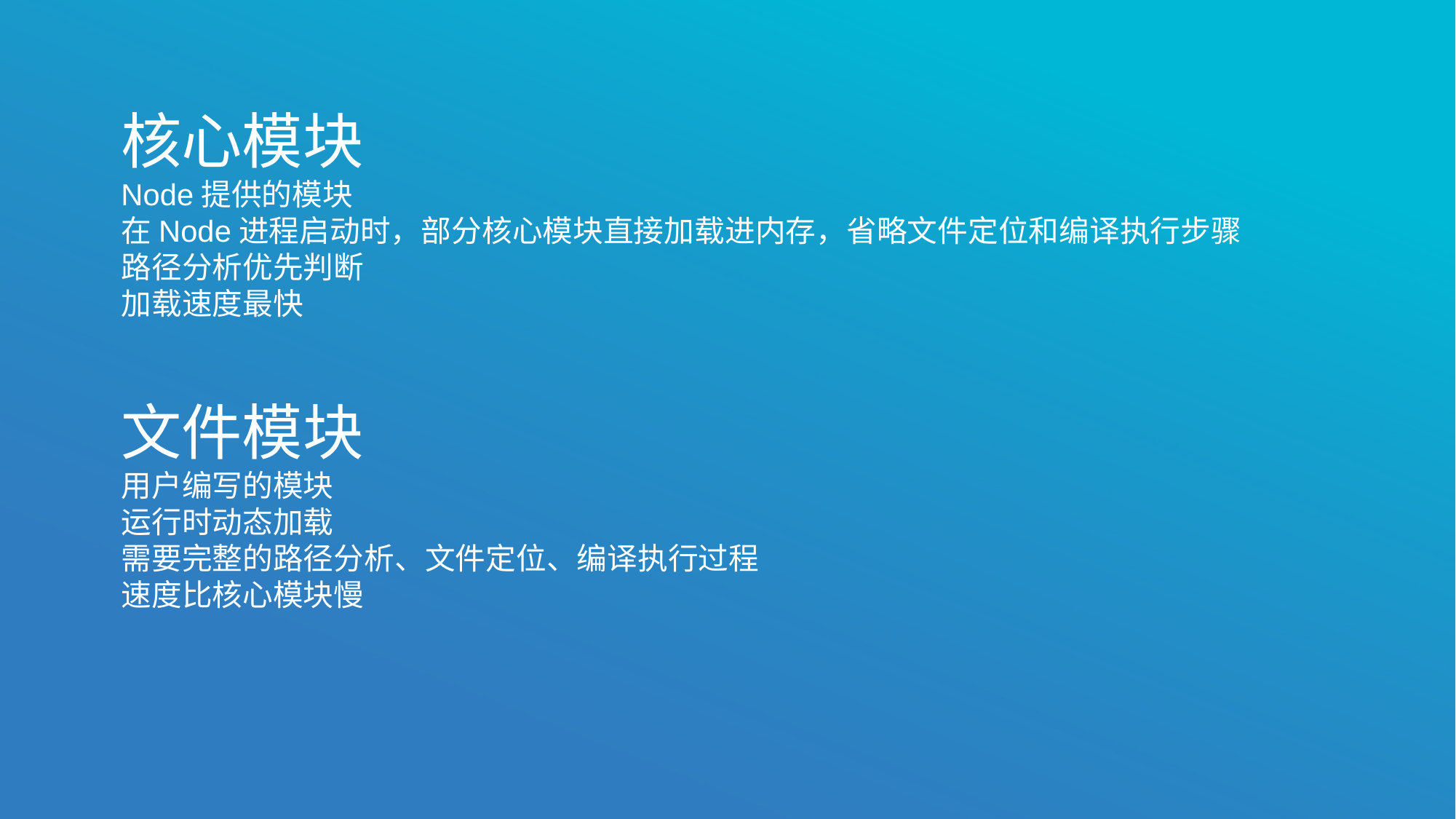

# 核心模块 Node提供的模块 在Node进程启动时，部分核心模块直接加载进内存，省略文件定位和编译执行步骤 路径分析优先判断 加载速度最快 文件模块 用户编写的模块 运行时动态加载 需要完整的路径分析、文件定位、编译执行过程 速度比核心模块慢